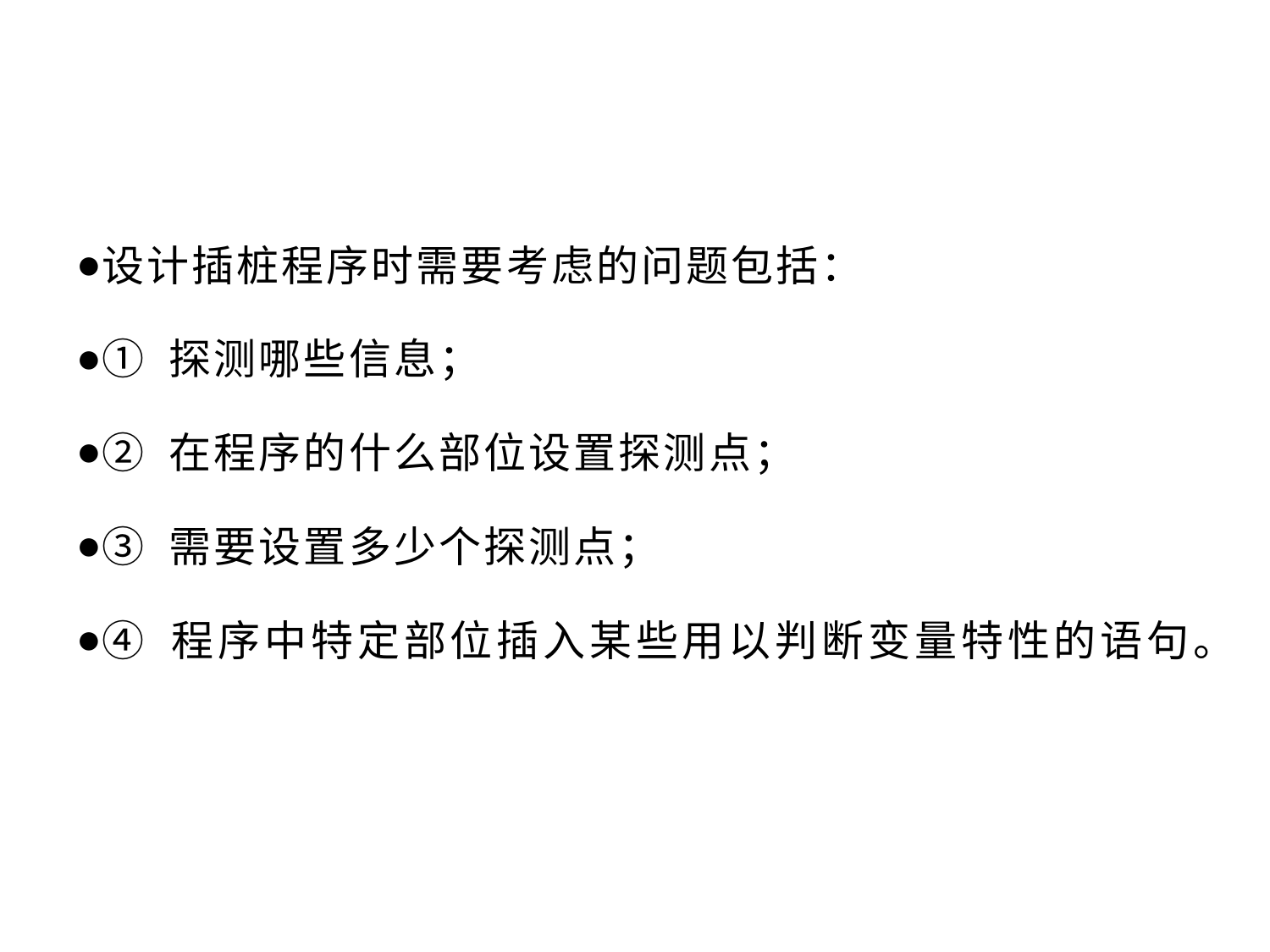

设计插桩程序时需要考虑的问题包括：
① 探测哪些信息；
② 在程序的什么部位设置探测点；
③ 需要设置多少个探测点；
④ 程序中特定部位插入某些用以判断变量特性的语句。